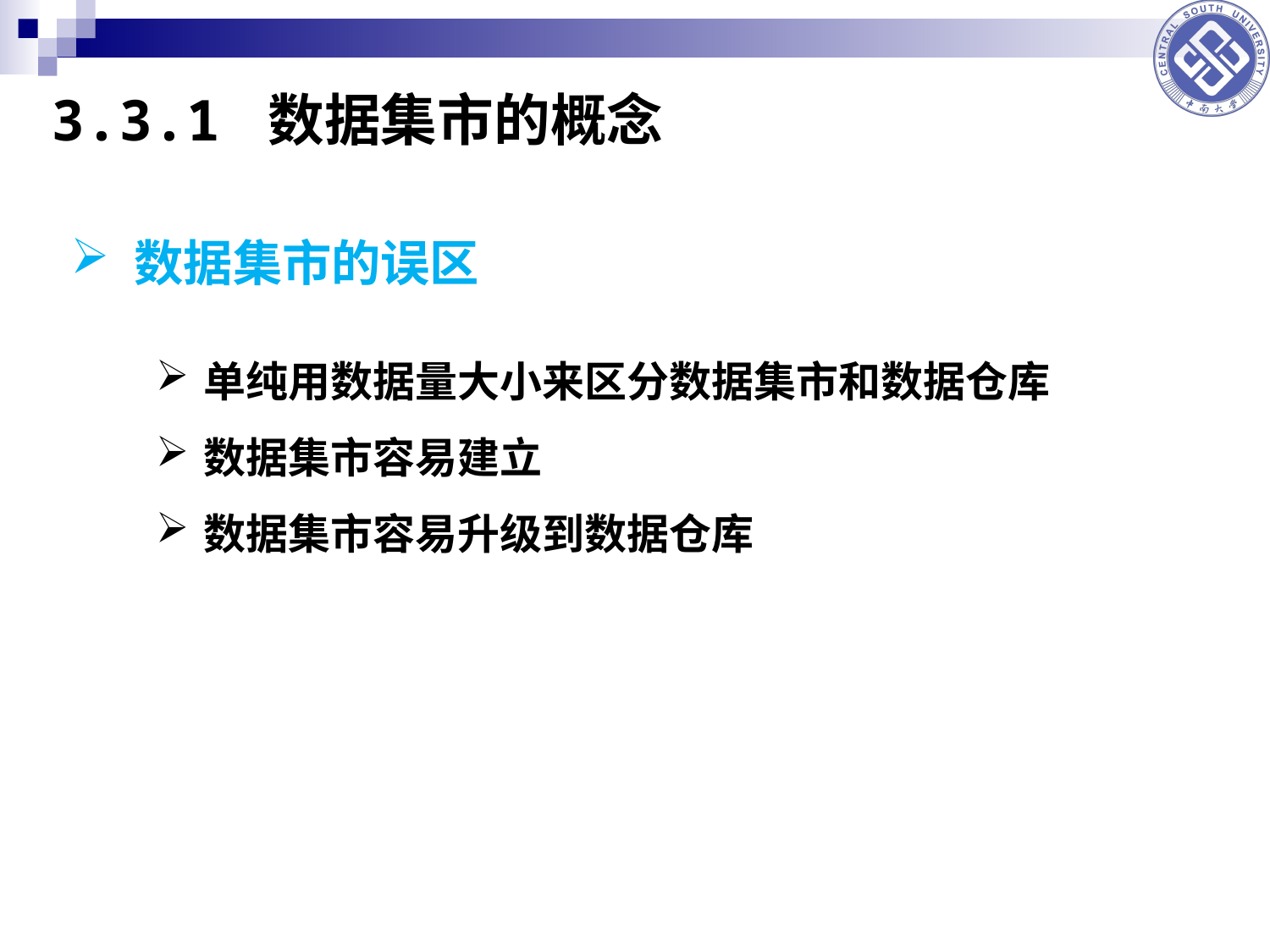

3.3.1 数据集市的概念
数据集市的误区
单纯用数据量大小来区分数据集市和数据仓库
数据集市容易建立
数据集市容易升级到数据仓库